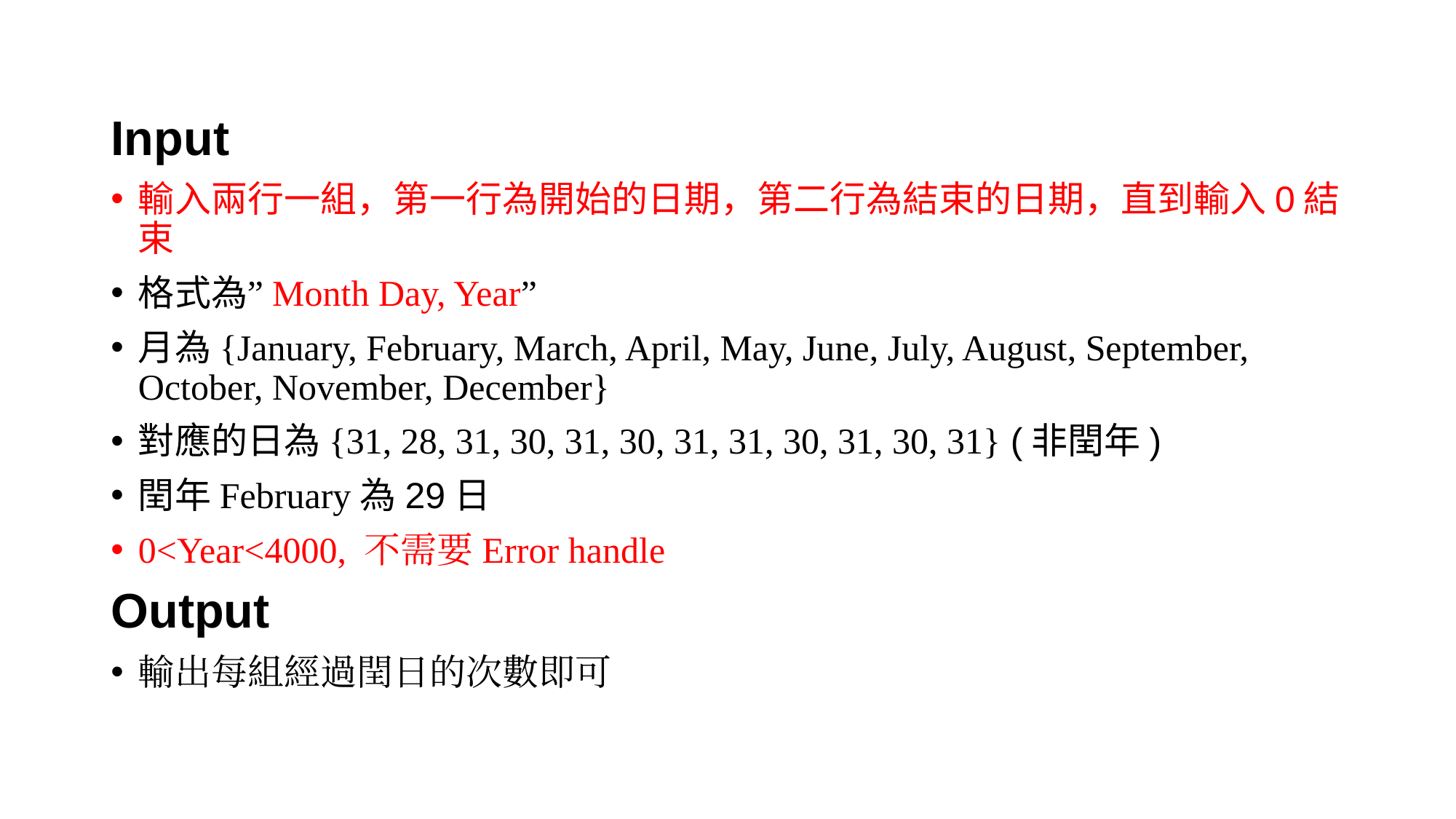

Input
輸入兩行一組，第一行為開始的日期，第二行為結束的日期，直到輸入0結束
格式為”Month Day, Year”
月為{January, February, March, April, May, June, July, August, September, October, November, December}
對應的日為{31, 28, 31, 30, 31, 30, 31, 31, 30, 31, 30, 31} (非閏年)
閏年February為29日
0<Year<4000, 不需要Error handle
Output
輸出每組經過閏日的次數即可